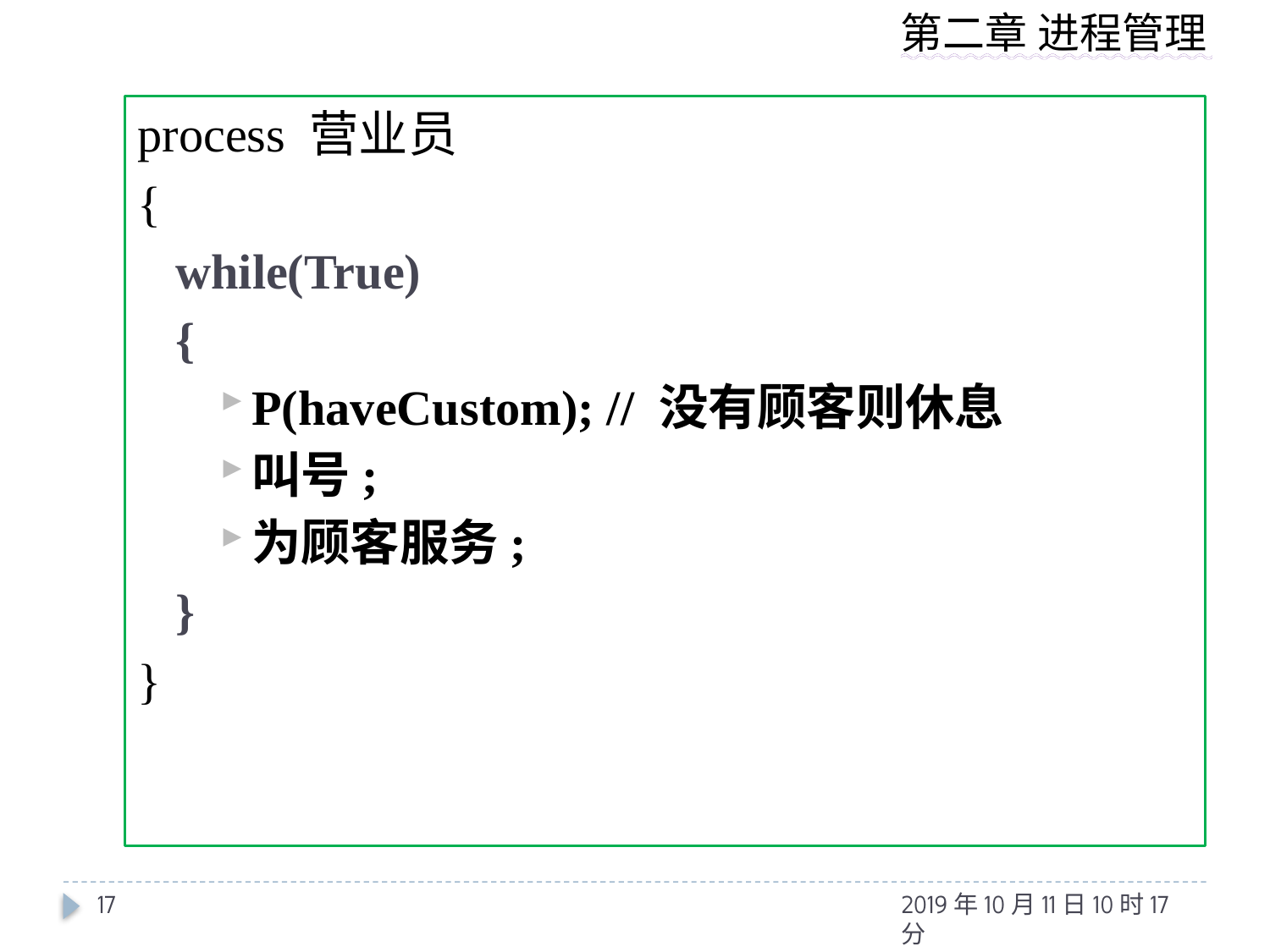

process 营业员
{
while(True)
{
P(haveCustom); // 没有顾客则休息
叫号;
为顾客服务;
}
}

17
2019年10月11日10时17分